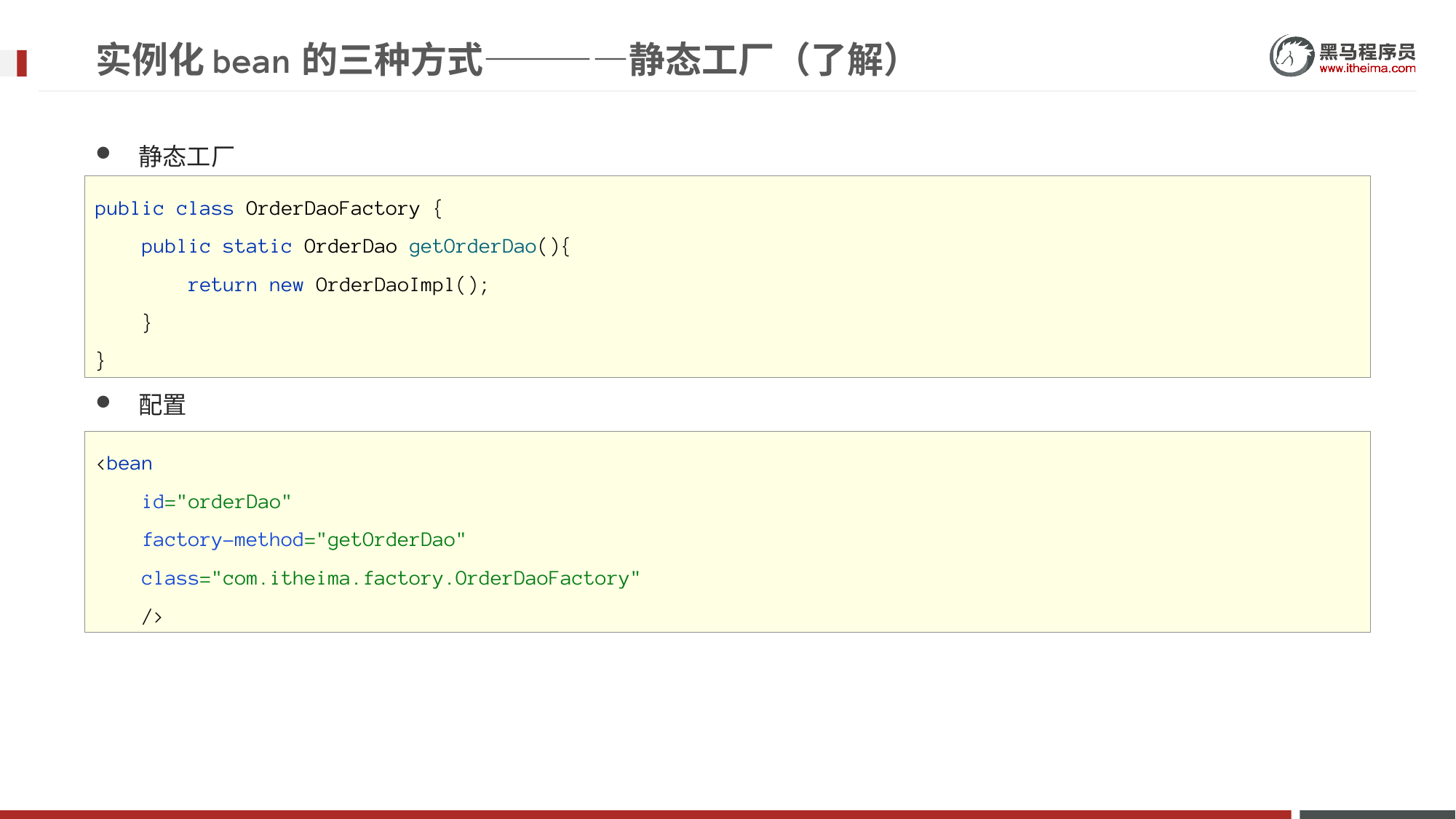

实例化bean的三种方式————静态工厂（了解）
静态工厂

配置

public class OrderDaoFactory {
    public static OrderDao getOrderDao(){
        return new OrderDaoImpl();
    }
}
<bean
    id="orderDao"
    factory-method="getOrderDao"
    class="com.itheima.factory.OrderDaoFactory"
    />